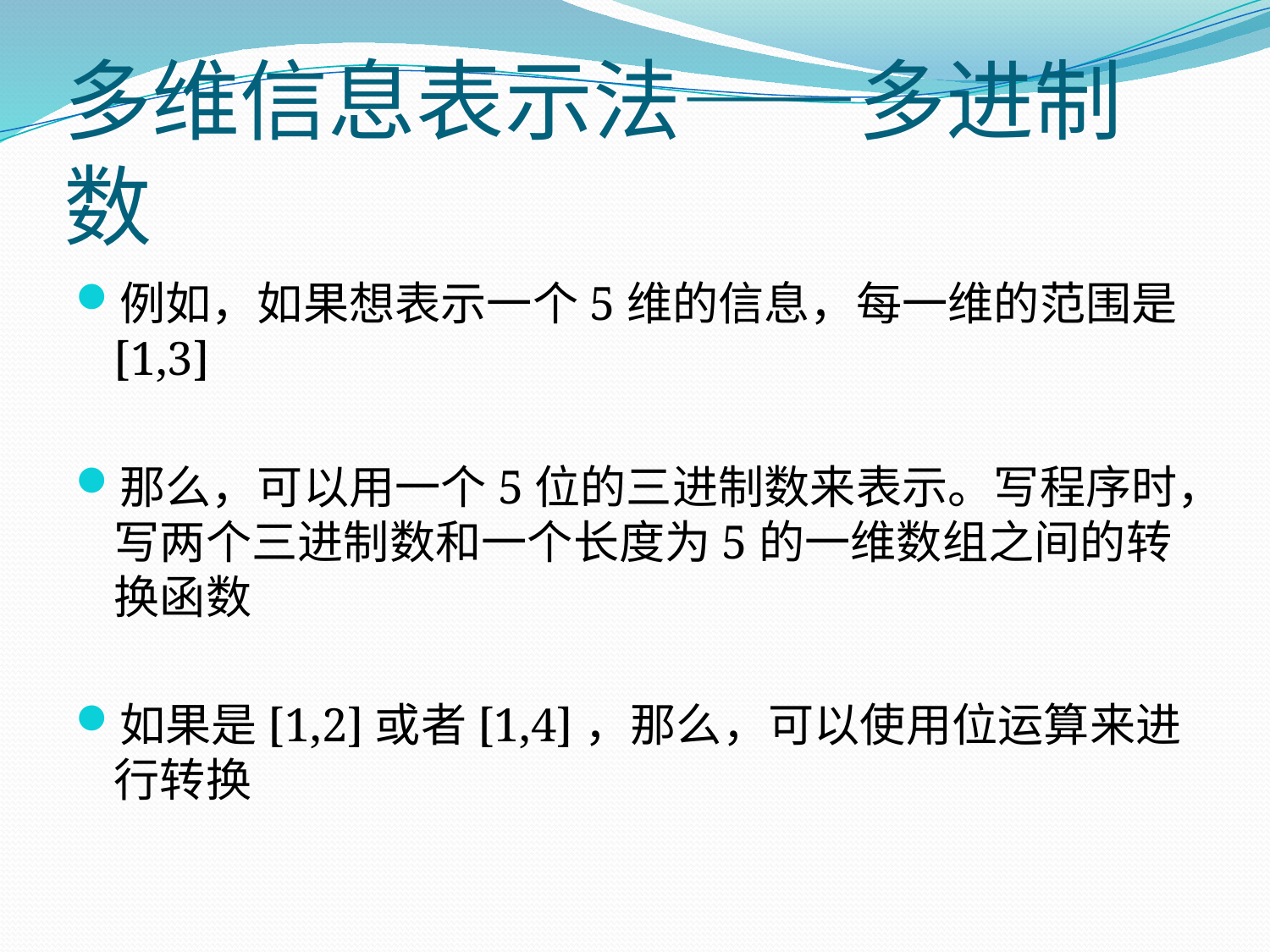

# 多维信息表示法——多进制数
例如，如果想表示一个5维的信息，每一维的范围是[1,3]

那么，可以用一个5位的三进制数来表示。写程序时，写两个三进制数和一个长度为5的一维数组之间的转换函数

如果是[1,2]或者[1,4]，那么，可以使用位运算来进行转换